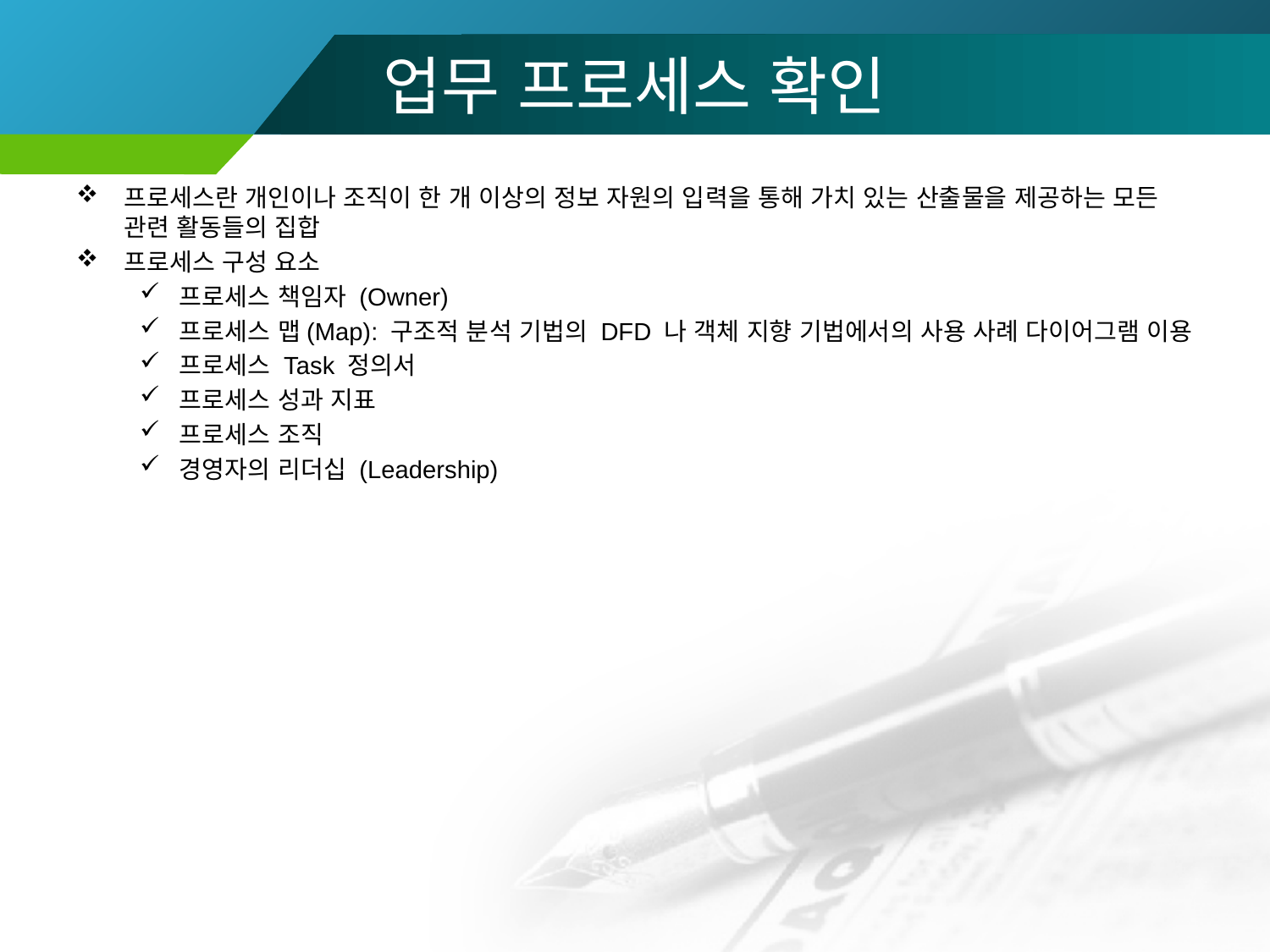

# 업무 프로세스 확인
프로세스란 개인이나 조직이 한 개 이상의 정보 자원의 입력을 통해 가치 있는 산출물을 제공하는 모든 관련 활동들의 집합
프로세스 구성 요소
프로세스 책임자 (Owner)
프로세스 맵(Map): 구조적 분석 기법의 DFD 나 객체 지향 기법에서의 사용 사례 다이어그램 이용
프로세스 Task 정의서
프로세스 성과 지표
프로세스 조직
경영자의 리더십 (Leadership)